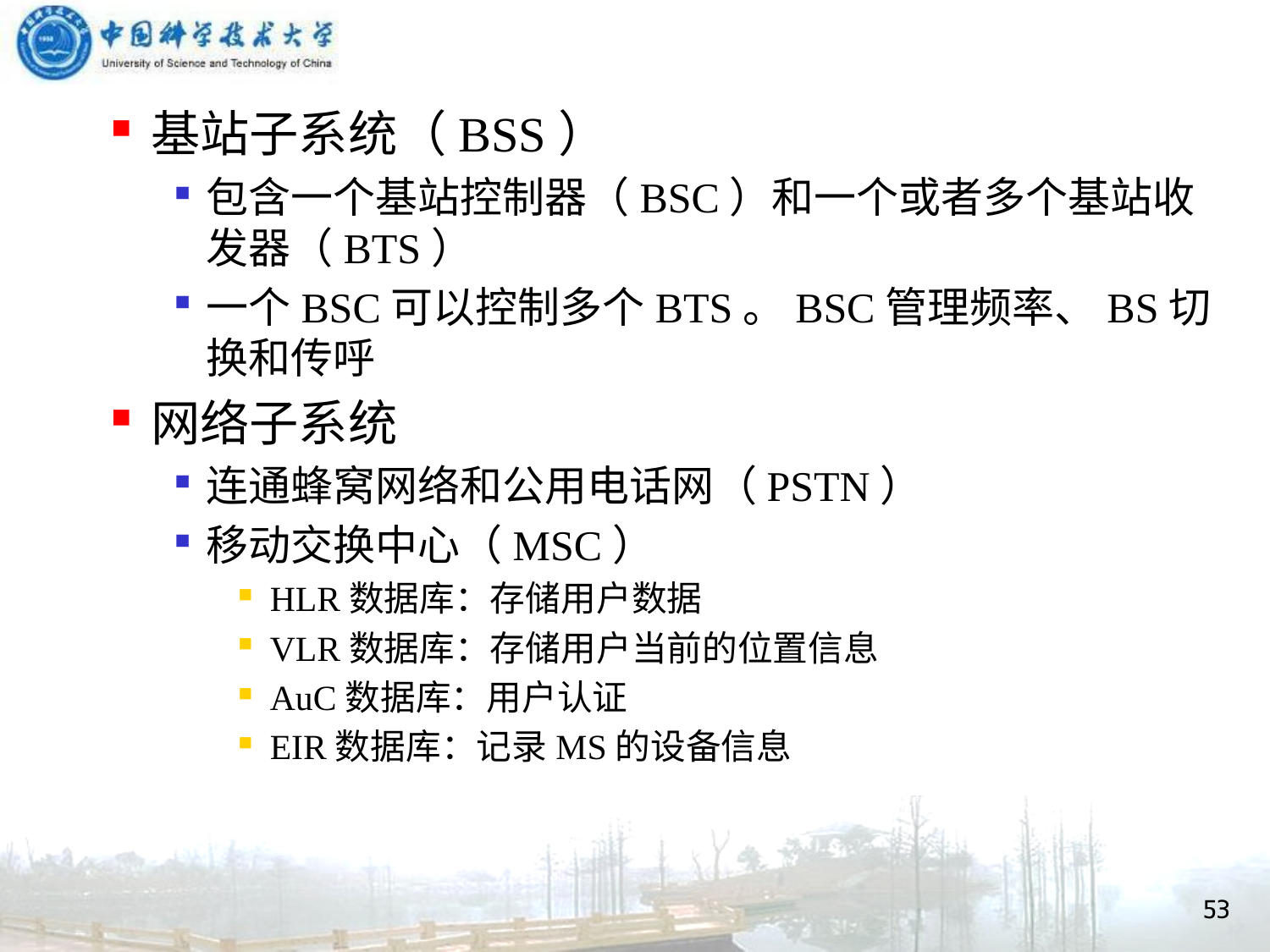

基站子系统（BSS）
包含一个基站控制器（BSC）和一个或者多个基站收发器（BTS）
一个BSC可以控制多个BTS。BSC管理频率、BS切换和传呼
网络子系统
连通蜂窝网络和公用电话网（PSTN）
移动交换中心（MSC）
HLR数据库：存储用户数据
VLR数据库：存储用户当前的位置信息
AuC数据库：用户认证
EIR数据库：记录MS的设备信息

53